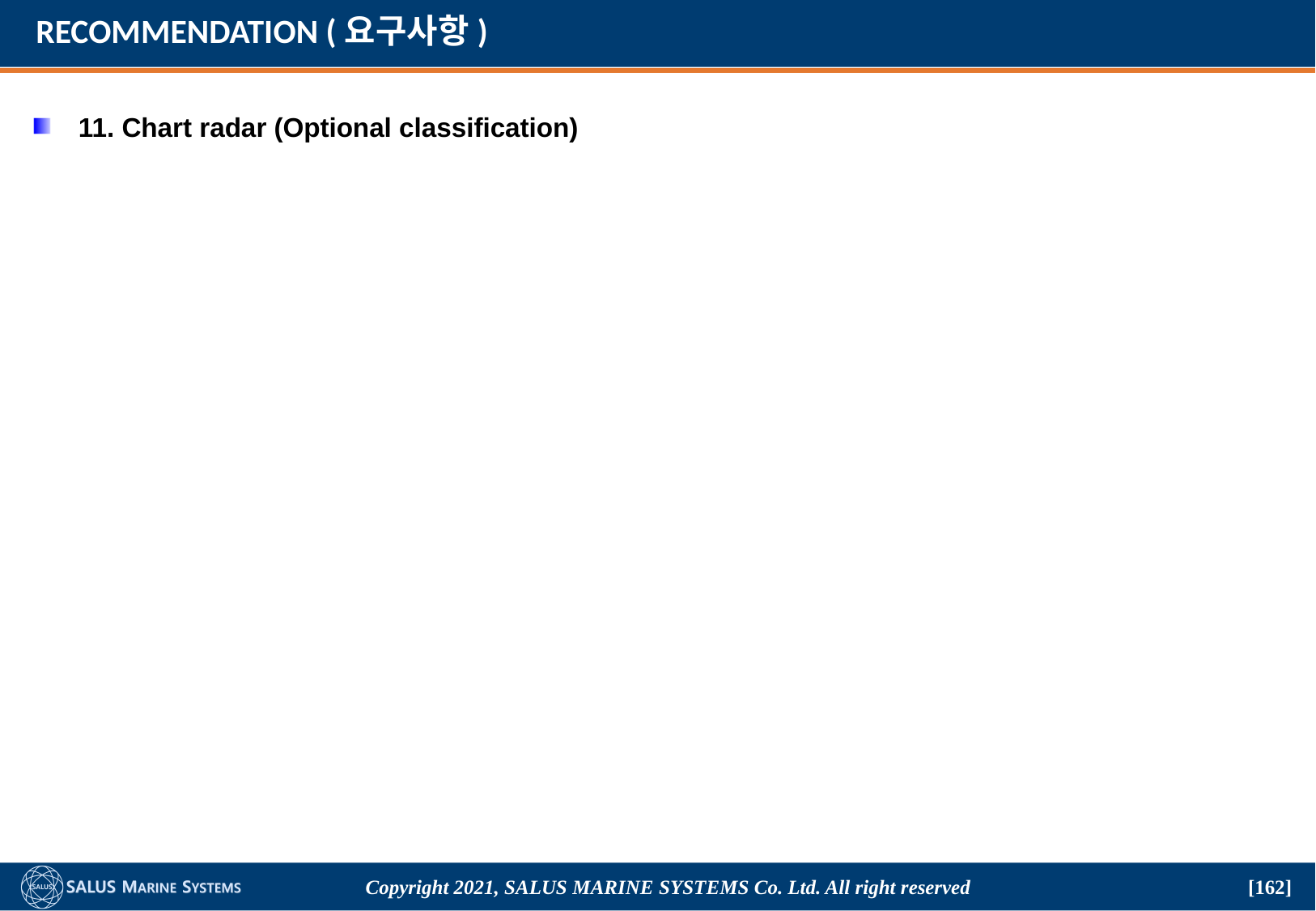

# RECOMMENDATION (요구사항)
11. Chart radar (Optional classification)
Copyright 2021, SALUS Marine Systems Co. Ltd. All right reserved
[162]